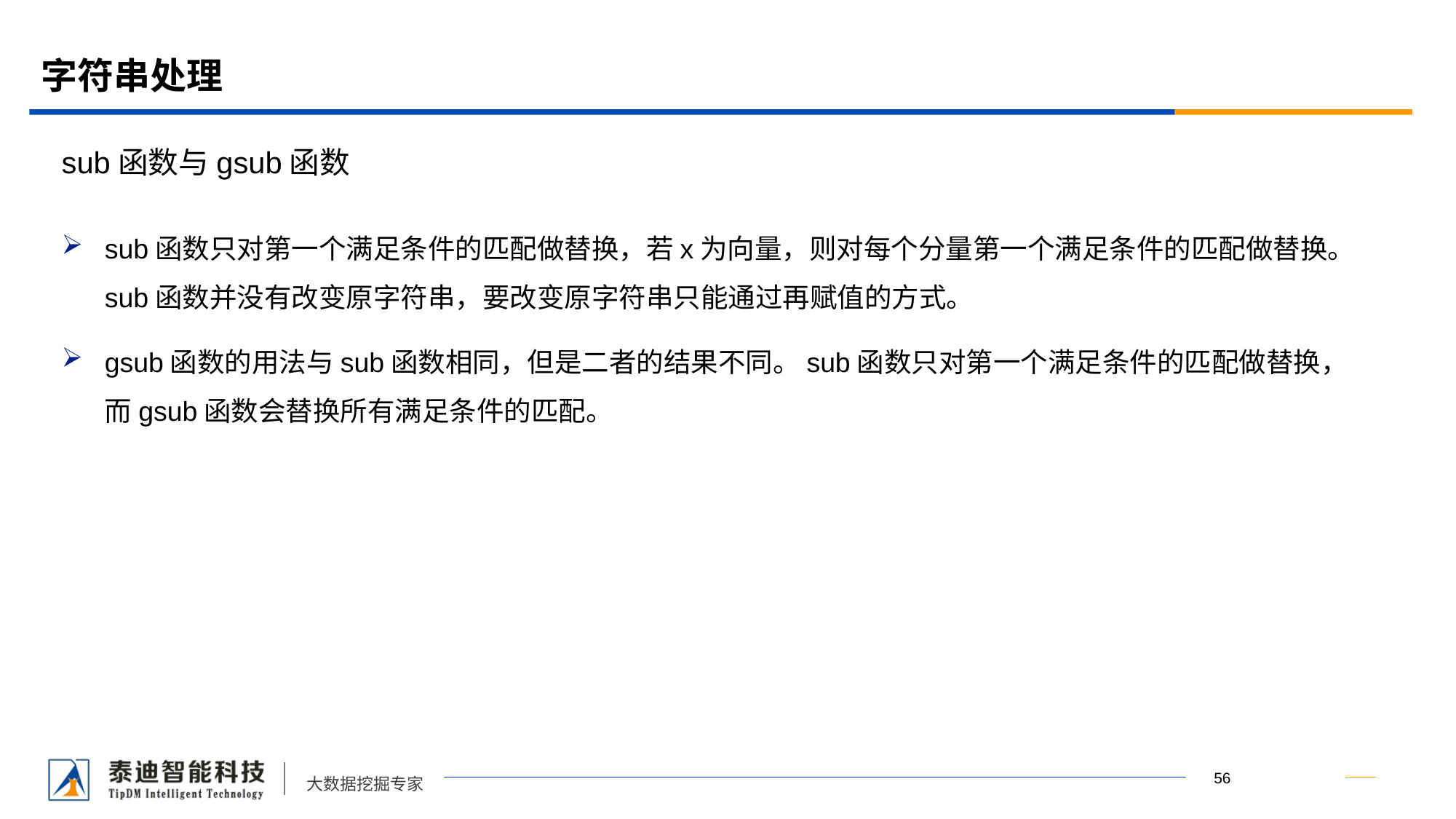

# 字符串处理
sub函数与gsub函数
sub函数只对第一个满足条件的匹配做替换，若x为向量，则对每个分量第一个满足条件的匹配做替换。sub函数并没有改变原字符串，要改变原字符串只能通过再赋值的方式。
gsub函数的用法与sub函数相同，但是二者的结果不同。sub函数只对第一个满足条件的匹配做替换，而gsub函数会替换所有满足条件的匹配。